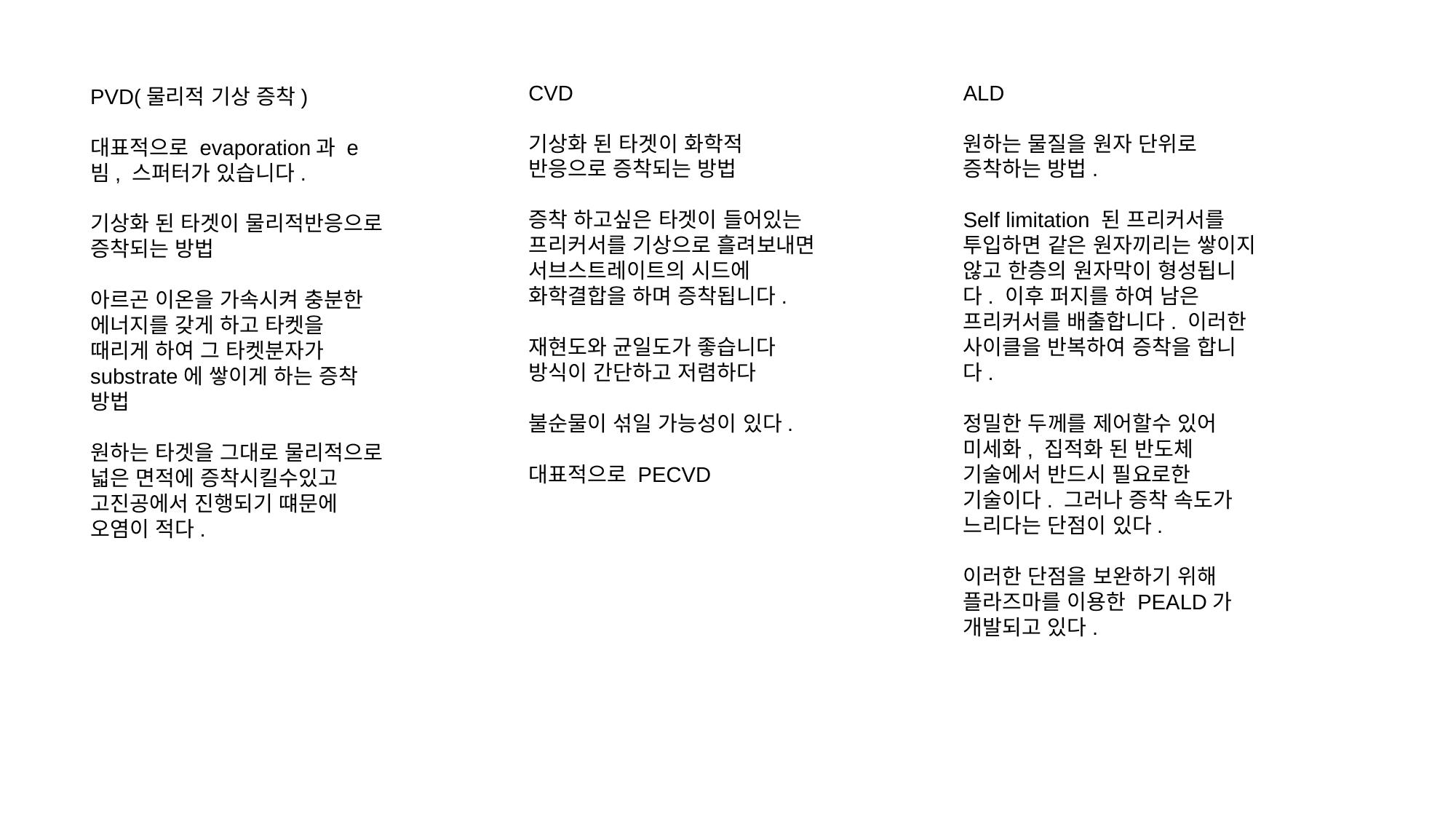

MECARO
CVD

기상화 된 타겟이 화학적 반응으로 증착되는 방법

증착 하고싶은 타겟이 들어있는 프리커서를 기상으로 흘려보내면 서브스트레이트의 시드에 화학결합을 하며 증착됩니다.

재현도와 균일도가 좋습니다
방식이 간단하고 저렴하다

불순물이 섞일 가능성이 있다.

대표적으로 PECVD
ALD

원하는 물질을 원자 단위로 증착하는 방법.

Self limitation 된 프리커서를 투입하면 같은 원자끼리는 쌓이지 않고 한층의 원자막이 형성됩니다. 이후 퍼지를 하여 남은 프리커서를 배출합니다. 이러한 사이클을 반복하여 증착을 합니다.

정밀한 두께를 제어할수 있어 미세화, 집적화 된 반도체 기술에서 반드시 필요로한 기술이다. 그러나 증착 속도가 느리다는 단점이 있다.

이러한 단점을 보완하기 위해 플라즈마를 이용한 PEALD가 개발되고 있다.
PVD(물리적 기상 증착)

대표적으로 evaporation과 e빔, 스퍼터가 있습니다.

기상화 된 타겟이 물리적반응으로 증착되는 방법

아르곤 이온을 가속시켜 충분한 에너지를 갖게 하고 타켓을 때리게 하여 그 타켓분자가 substrate에 쌓이게 하는 증착 방법

원하는 타겟을 그대로 물리적으로 넓은 면적에 증착시킬수있고 고진공에서 진행되기 떄문에 오염이 적다.